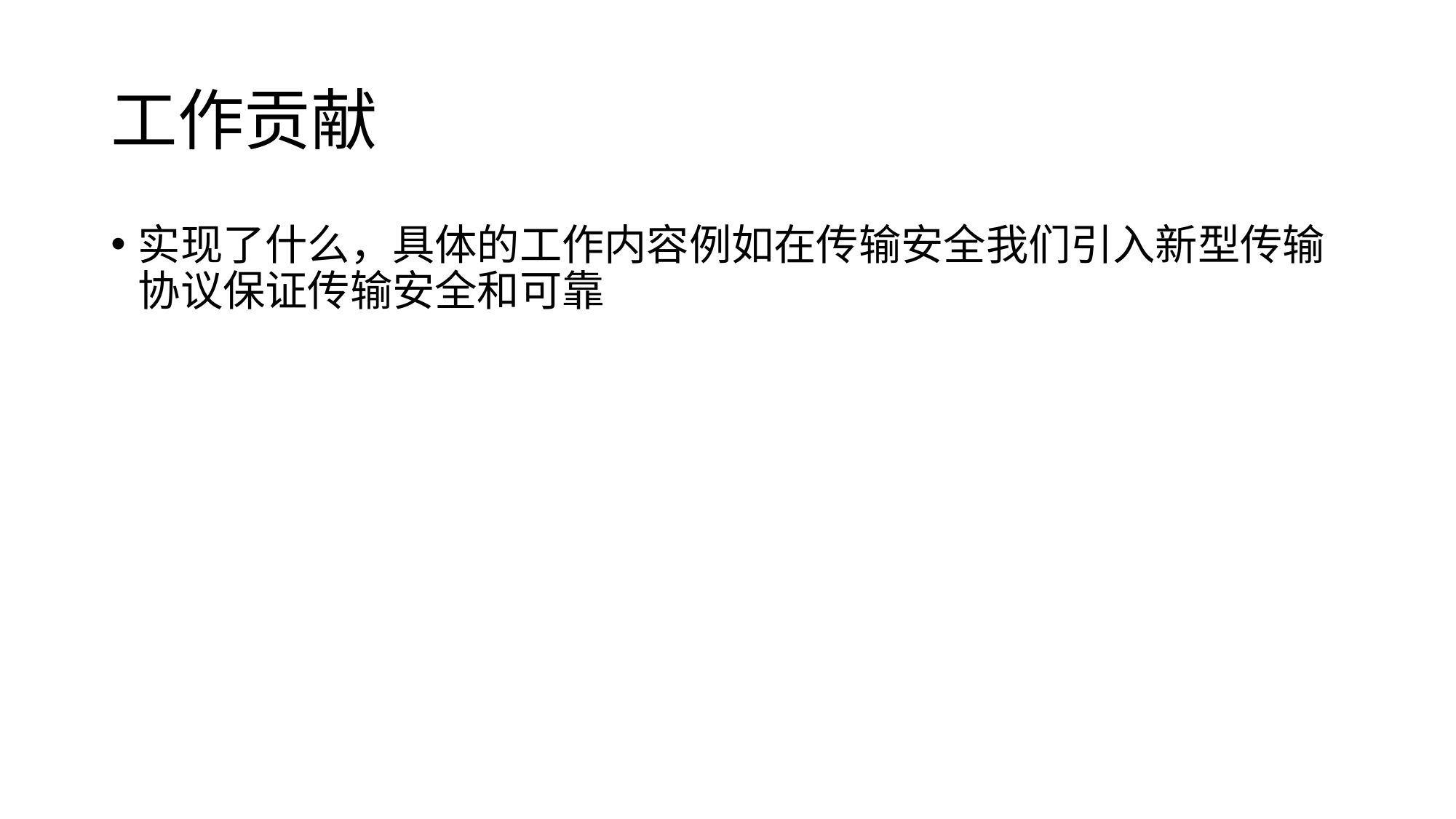

# 工作贡献
实现了什么，具体的工作内容例如在传输安全我们引入新型传输协议保证传输安全和可靠